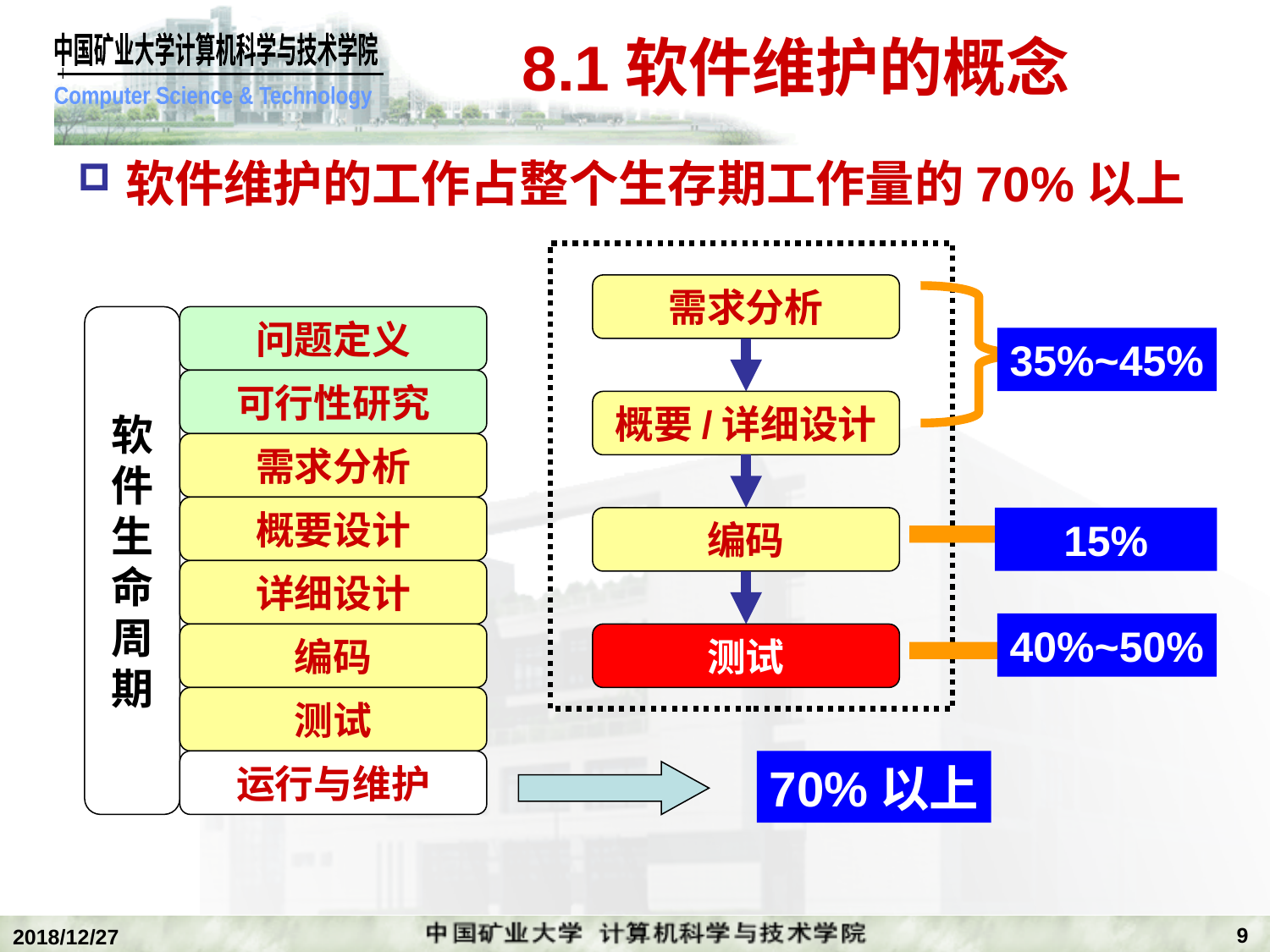

# 8.1软件维护的概念
软件维护的工作占整个生存期工作量的70%以上

需求分析

软
件
生
命
周
期
问题定义
35%~45%
可行性研究
概要/详细设计
需求分析
概要设计
编码
15%

详细设计
40%~50%
编码
测试

测试

运行与维护
70%以上
9
2018/12/27